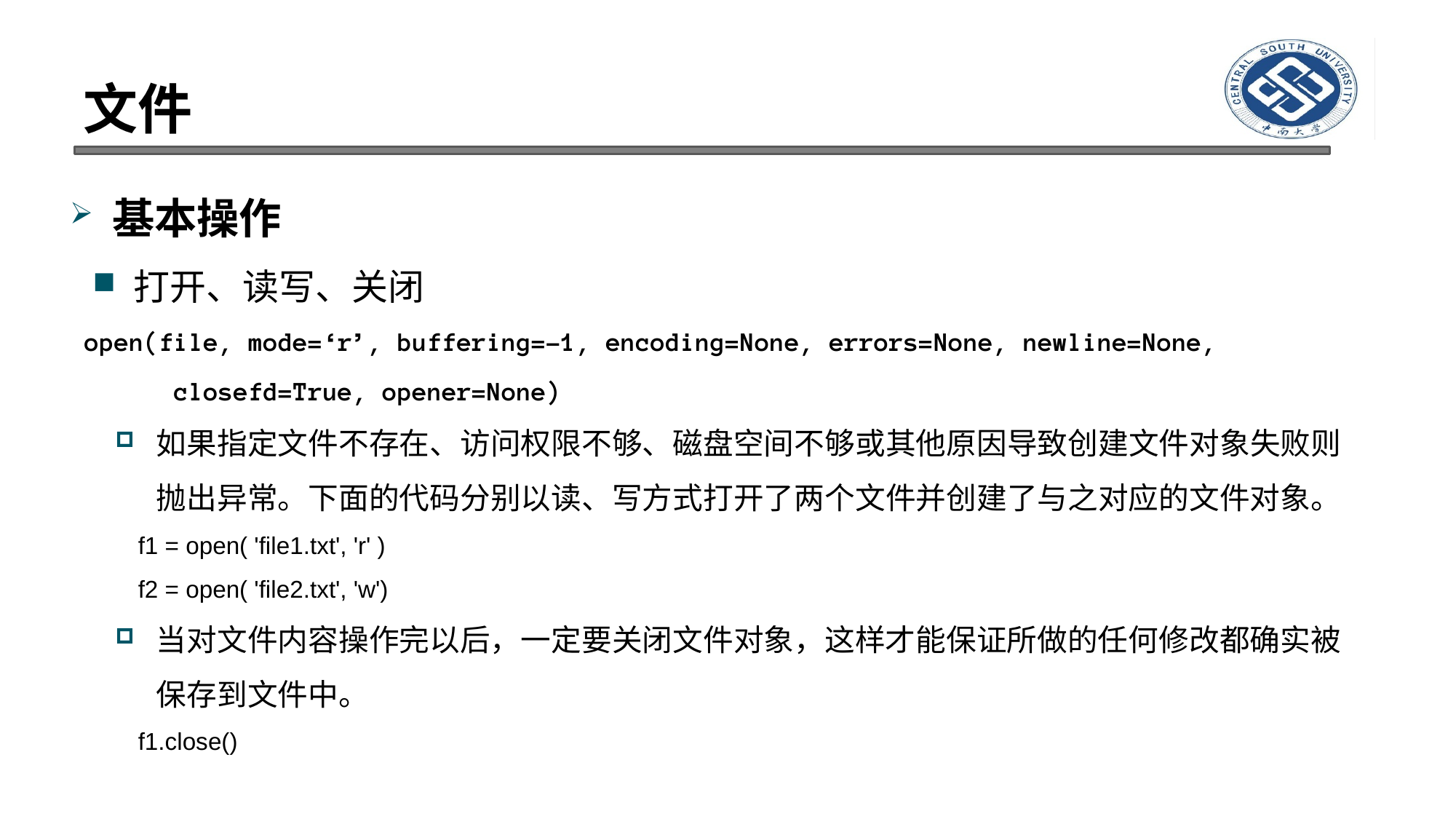

# 文件
基本操作
打开、读写、关闭
 open(file, mode=‘r’, buffering=-1, encoding=None, errors=None, newline=None,
       closefd=True, opener=None)
如果指定文件不存在、访问权限不够、磁盘空间不够或其他原因导致创建文件对象失败则抛出异常。下面的代码分别以读、写方式打开了两个文件并创建了与之对应的文件对象。
f1 = open( 'file1.txt', 'r' )
f2 = open( 'file2.txt', 'w')
当对文件内容操作完以后，一定要关闭文件对象，这样才能保证所做的任何修改都确实被保存到文件中。
f1.close()